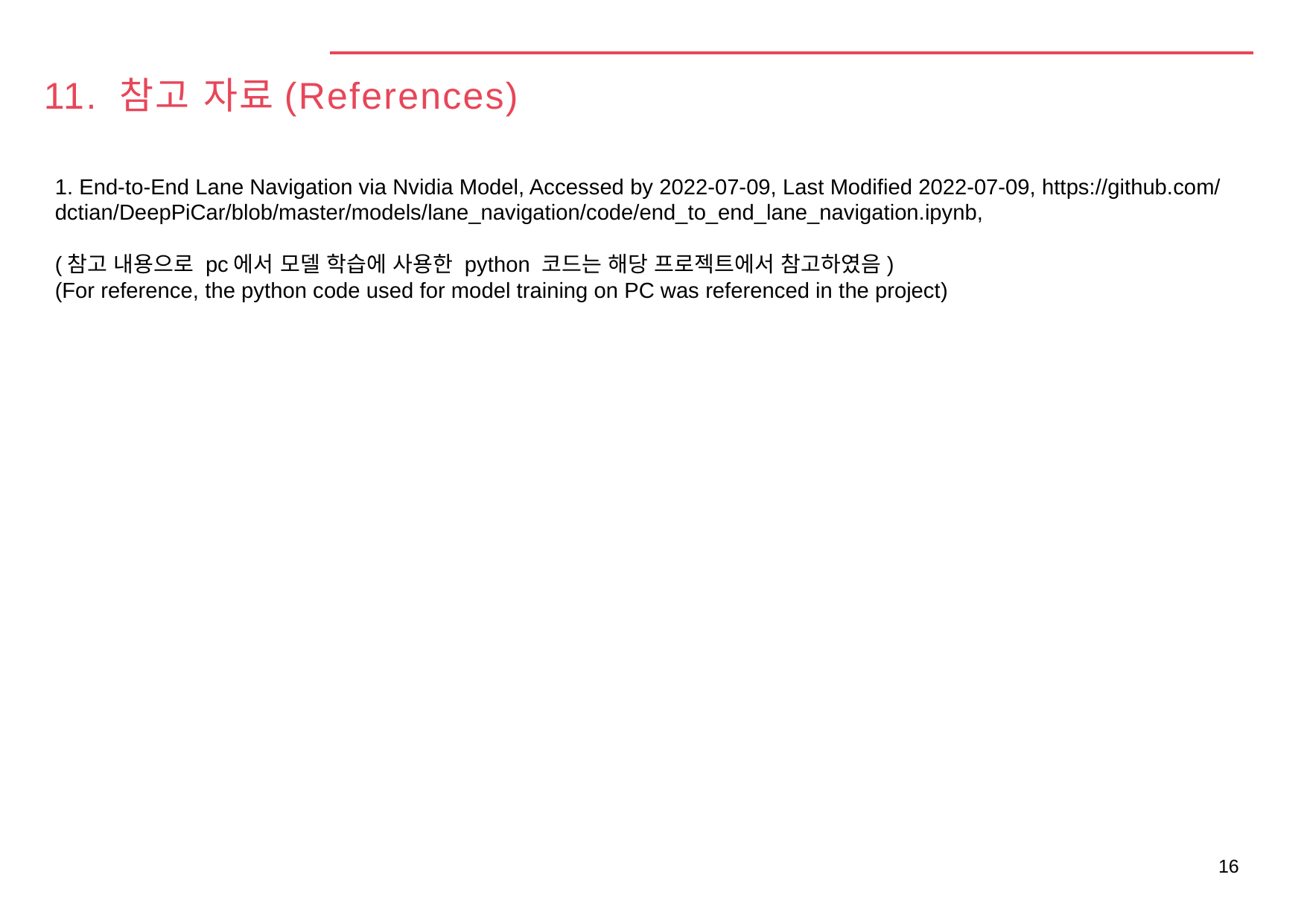

# 11. 참고 자료(References)
1. End-to-End Lane Navigation via Nvidia Model, Accessed by 2022-07-09, Last Modified 2022-07-09, https://github.com/dctian/DeepPiCar/blob/master/models/lane_navigation/code/end_to_end_lane_navigation.ipynb,

(참고 내용으로 pc에서 모델 학습에 사용한 python 코드는 해당 프로젝트에서 참고하였음)
(For reference, the python code used for model training on PC was referenced in the project)
16